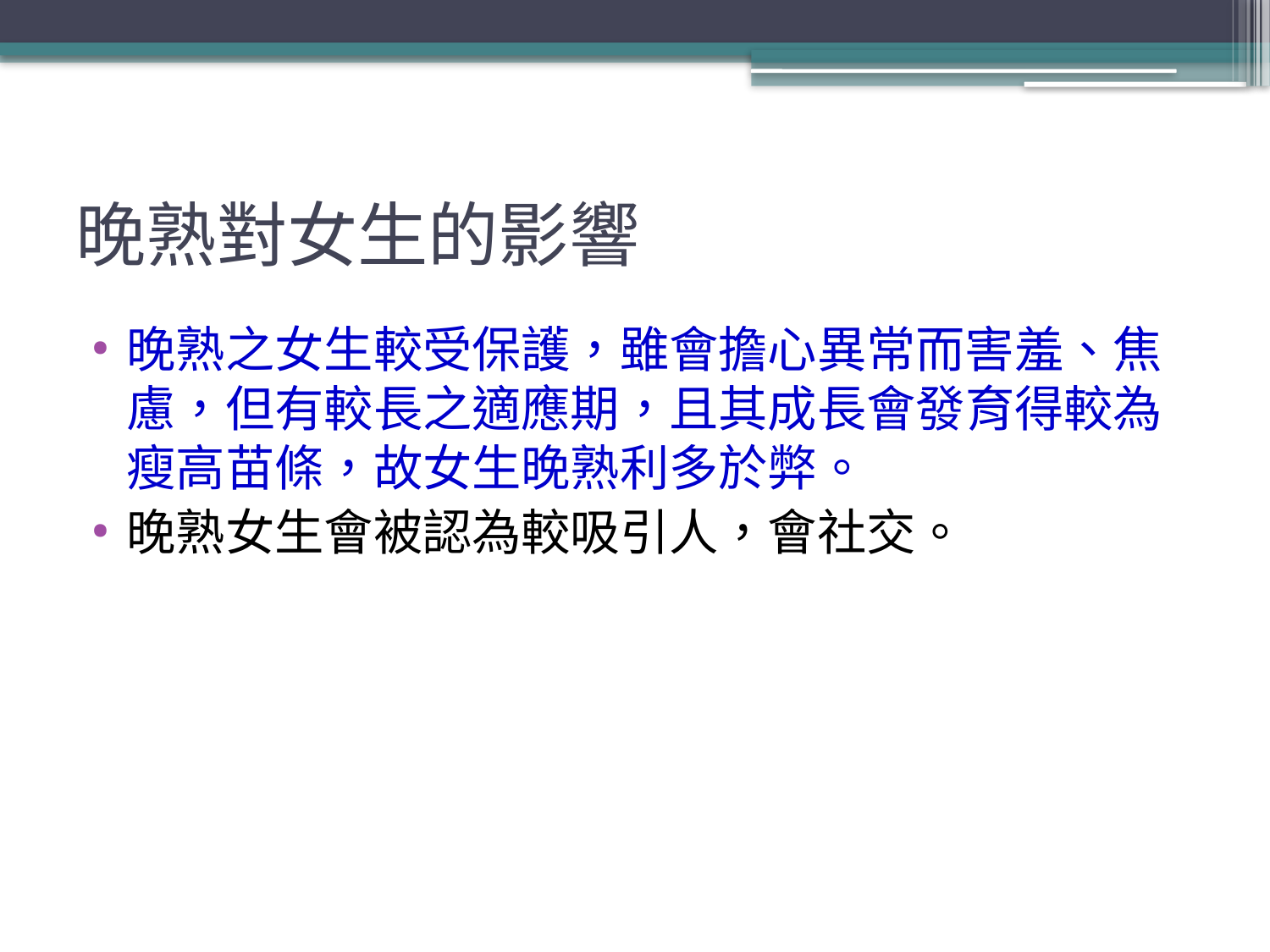

# 晚熟對女生的影響
晚熟之女生較受保護，雖會擔心異常而害羞、焦慮，但有較長之適應期，且其成長會發育得較為瘦高苗條，故女生晚熟利多於弊。
晚熟女生會被認為較吸引人，會社交。